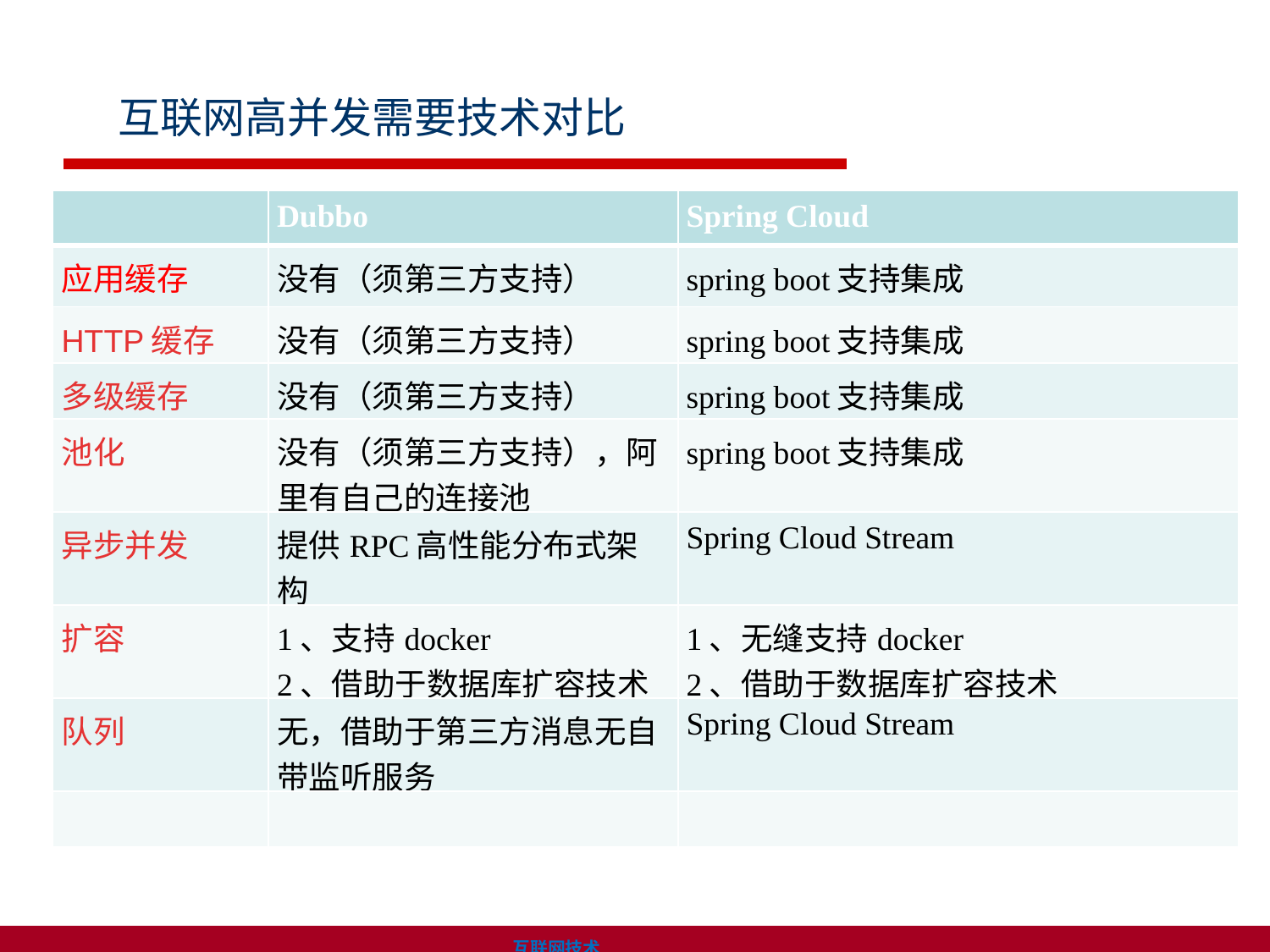

互联网高并发需要技术对比
|  | Dubbo | Spring Cloud |
| --- | --- | --- |
| 应用缓存 | 没有（须第三方支持） | spring boot支持集成 |
| HTTP缓存 | 没有（须第三方支持） | spring boot支持集成 |
| 多级缓存 | 没有（须第三方支持） | spring boot支持集成 |
| 池化 | 没有（须第三方支持），阿里有自己的连接池 | spring boot支持集成 |
| 异步并发 | 提供RPC高性能分布式架构 | Spring Cloud Stream |
| 扩容 | 1、支持docker 2、借助于数据库扩容技术 | 1、无缝支持docker 2、借助于数据库扩容技术 |
| 队列 | 无，借助于第三方消息无自带监听服务 | Spring Cloud Stream |
|  |  |  |